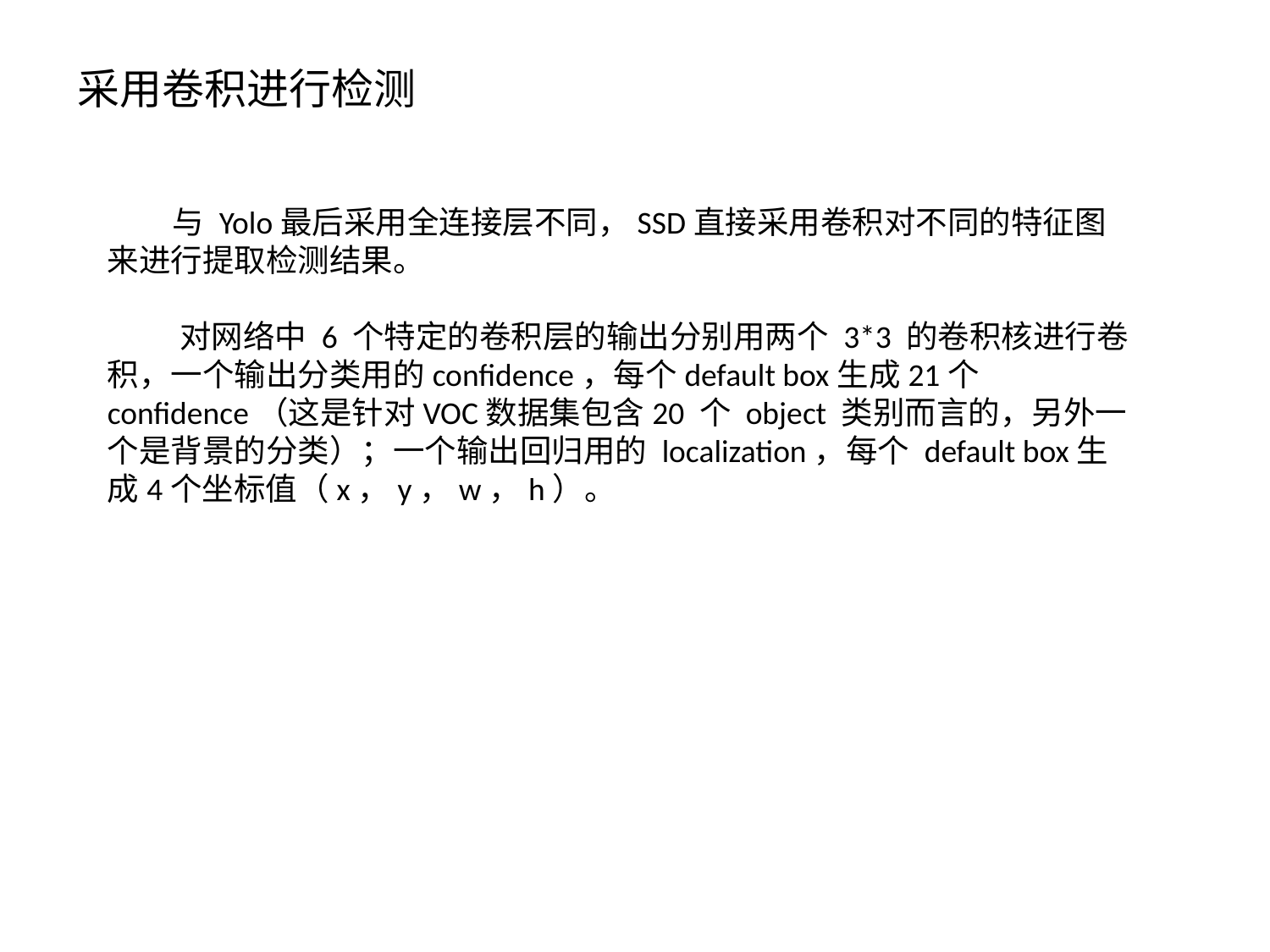

采用卷积进行检测
        与 Yolo最后采用全连接层不同，SSD直接采用卷积对不同的特征图来进行提取检测结果。

         对网络中 6 个特定的卷积层的输出分别用两个 3*3 的卷积核进行卷积，一个输出分类用的confidence，每个default box生成21个confidence（这是针对VOC数据集包含20 个 object 类别而言的，另外一个是背景的分类）；一个输出回归用的 localization，每个 default box生成4个坐标值（x，y，w，h）。